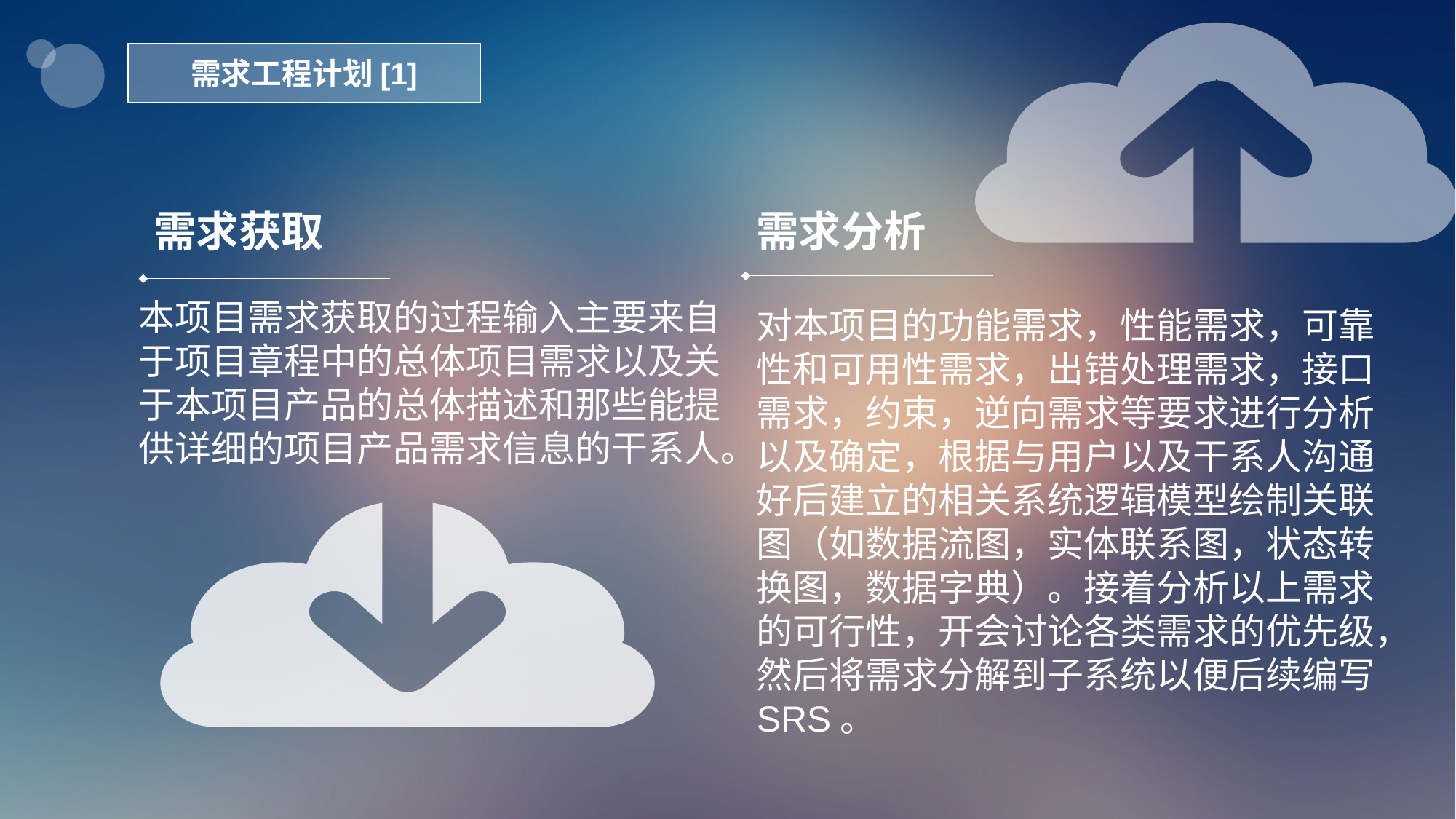

需求工程计划[1]
需求获取
需求分析
本项目需求获取的过程输入主要来自于项目章程中的总体项目需求以及关于本项目产品的总体描述和那些能提供详细的项目产品需求信息的干系人。
对本项目的功能需求，性能需求，可靠性和可用性需求，出错处理需求，接口需求，约束，逆向需求等要求进行分析以及确定，根据与用户以及干系人沟通好后建立的相关系统逻辑模型绘制关联图（如数据流图，实体联系图，状态转换图，数据字典）。接着分析以上需求的可行性，开会讨论各类需求的优先级，然后将需求分解到子系统以便后续编写SRS。